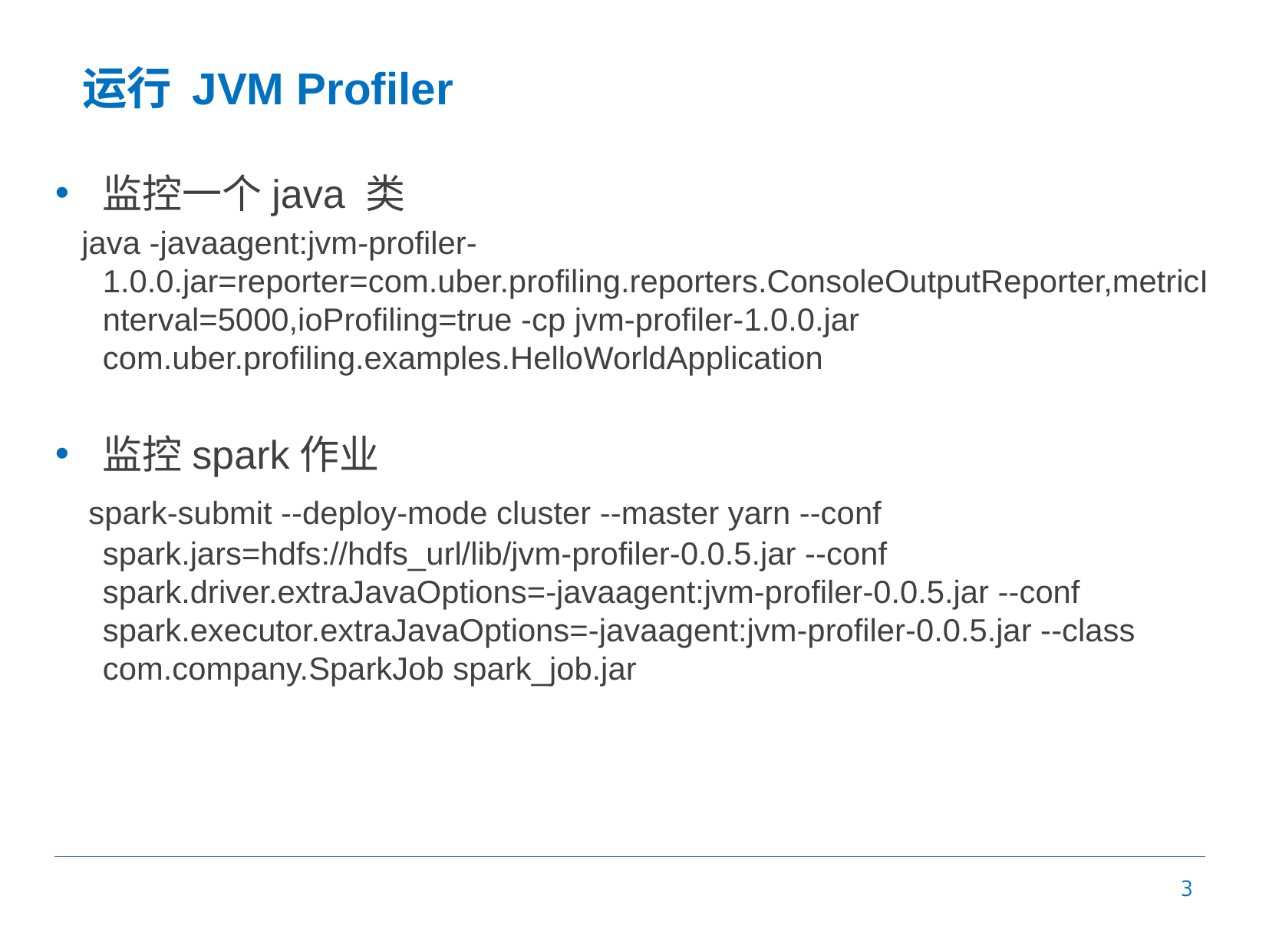

# 运行 JVM Profiler
监控一个java 类
   java -javaagent:jvm-profiler-1.0.0.jar=reporter=com.uber.profiling.reporters.ConsoleOutputReporter,metricInterval=5000,ioProfiling=true -cp jvm-profiler-1.0.0.jar  com.uber.profiling.examples.HelloWorldApplication

监控spark作业
   spark-submit --deploy-mode cluster --master yarn --conf    spark.jars=hdfs://hdfs_url/lib/jvm-profiler-0.0.5.jar --conf spark.driver.extraJavaOptions=-javaagent:jvm-profiler-0.0.5.jar --conf spark.executor.extraJavaOptions=-javaagent:jvm-profiler-0.0.5.jar --class com.company.SparkJob spark_job.jar
3